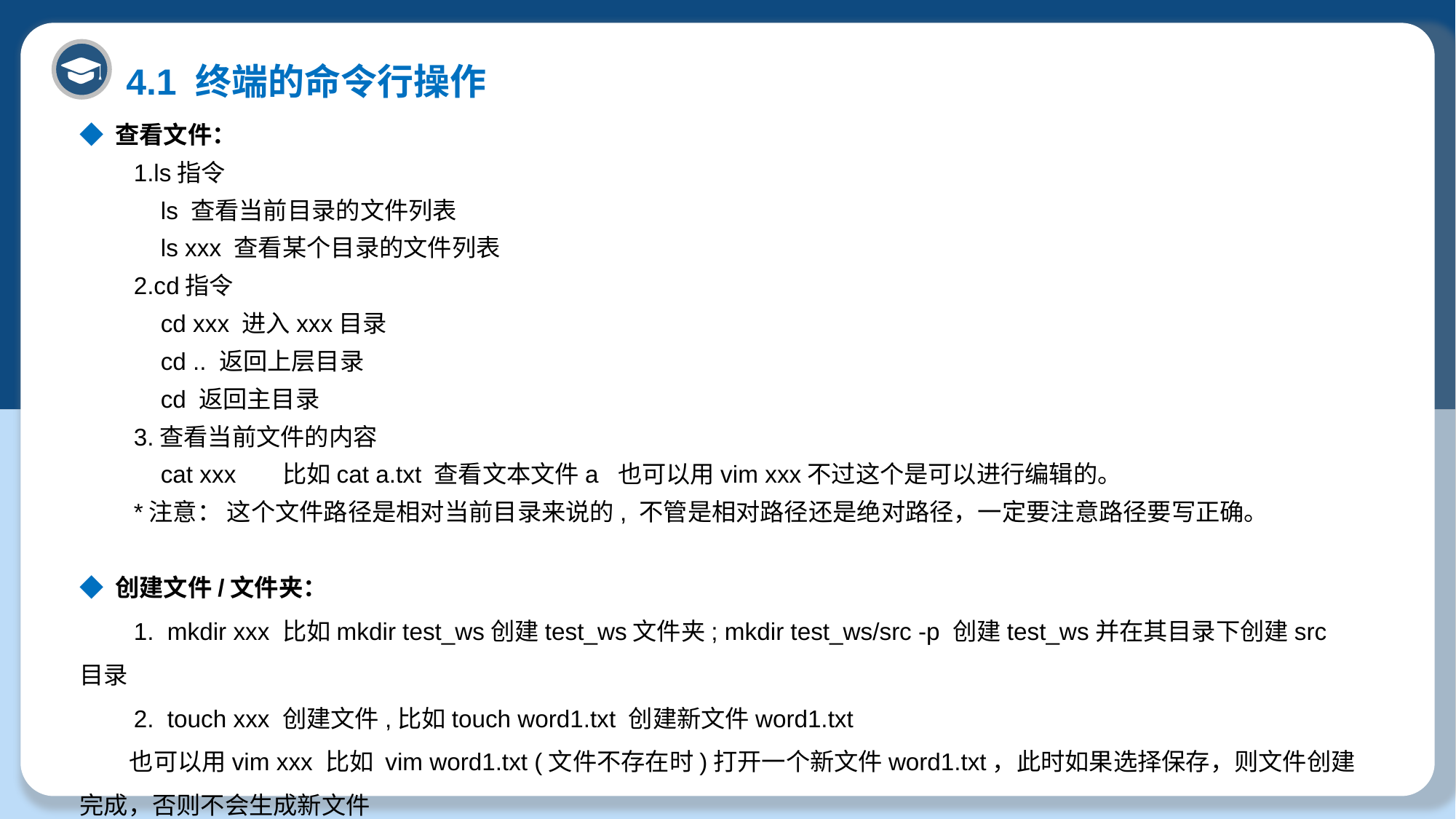

4.1 终端的命令行操作
◆ 查看文件：
        1.ls指令
            ls 查看当前目录的文件列表
            ls xxx 查看某个目录的文件列表
        2.cd指令
            cd xxx 进入xxx目录
            cd .. 返回上层目录
            cd 返回主目录
        3.查看当前文件的内容
            cat xxx      比如cat a.txt 查看文本文件a  也可以用vim xxx不过这个是可以进行编辑的。
        *注意： 这个文件路径是相对当前目录来说的, 不管是相对路径还是绝对路径，一定要注意路径要写正确。

◆ 创建文件/文件夹：
        1.  mkdir xxx 比如mkdir test_ws创建test_ws文件夹; mkdir test_ws/src -p 创建test_ws并在其目录下创建src目录
        2.  touch xxx 创建文件,比如touch word1.txt 创建新文件word1.txt
        也可以用vim xxx 比如 vim word1.txt (文件不存在时)打开一个新文件word1.txt，此时如果选择保存，则文件创建完成，否则不会生成新文件